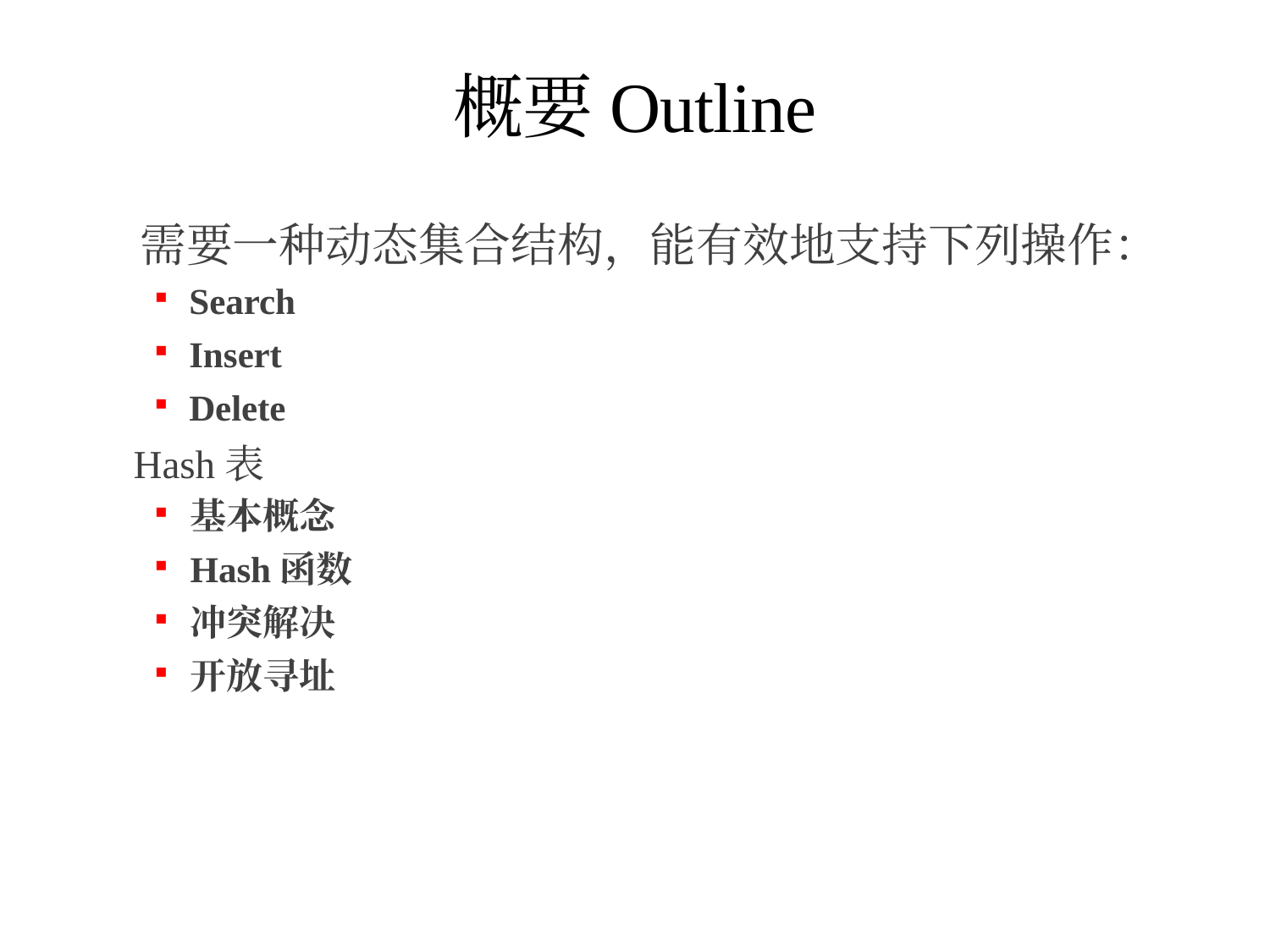

# 概要Outline
需要一种动态集合结构，能有效地支持下列操作：
Search
Insert
Delete
Hash表
基本概念
Hash函数
冲突解决
开放寻址